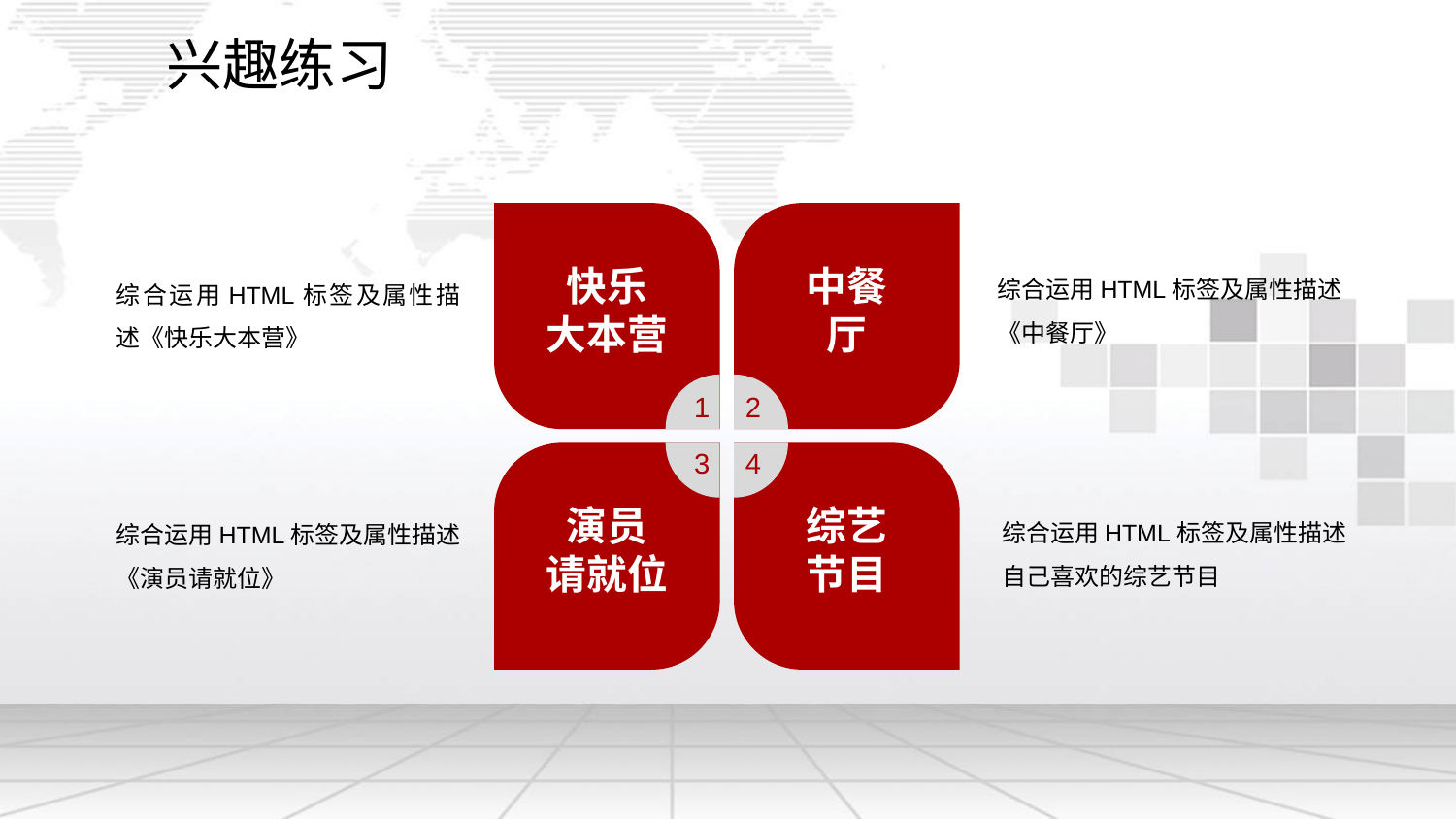

兴趣练习

快乐
大本营
中餐
厅
综合运用HTML标签及属性描述
《中餐厅》
综合运用HTML标签及属性描述《快乐大本营》

1
2

3
4
演员
请就位
综艺
节目
综合运用HTML标签及属性描述
自己喜欢的综艺节目
综合运用HTML标签及属性描述
《演员请就位》